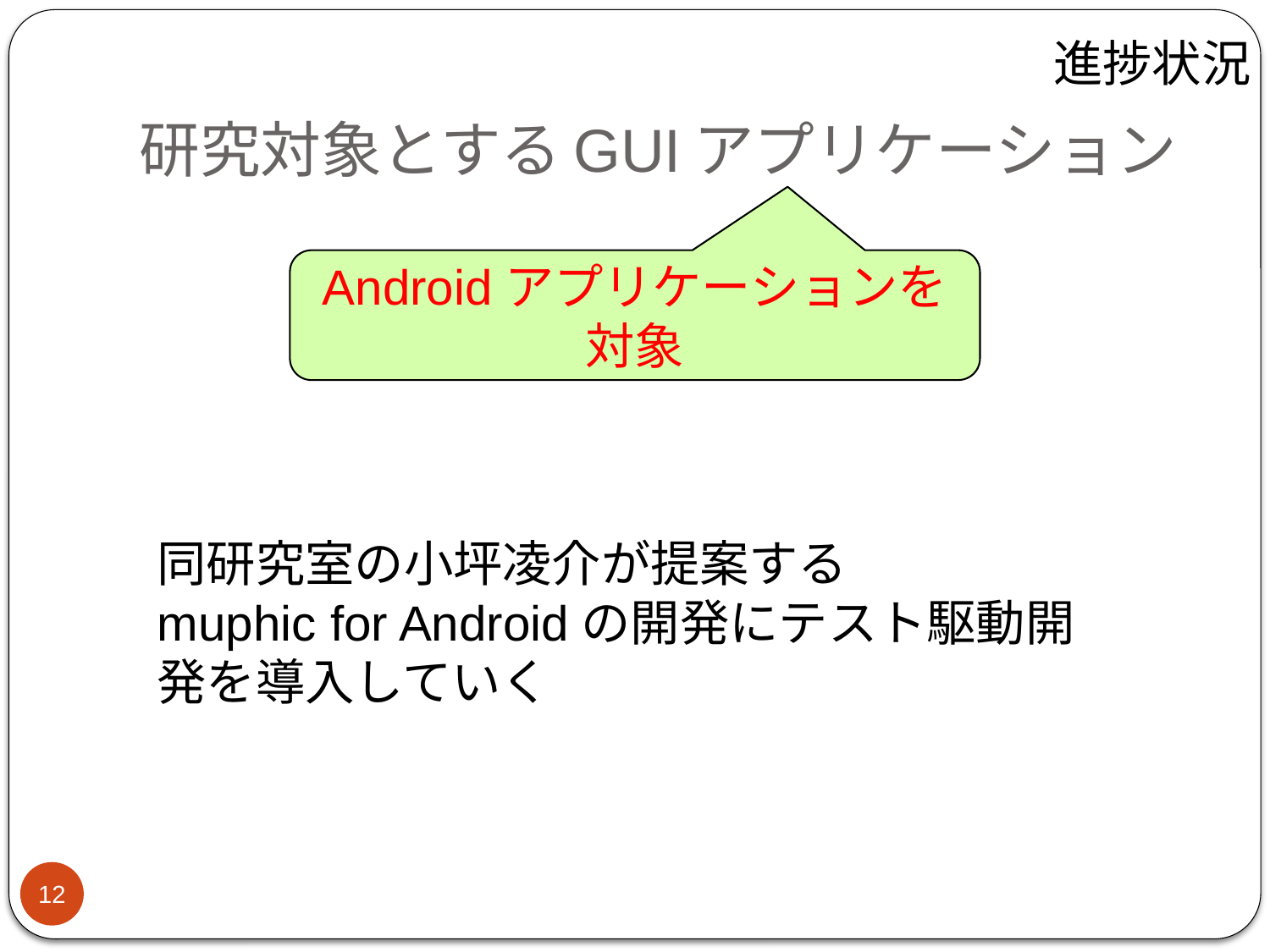

進捗状況
# 研究対象とするGUIアプリケーション
Androidアプリケーションを対象
同研究室の小坪凌介が提案する
muphic for Androidの開発にテスト駆動開発を導入していく
12